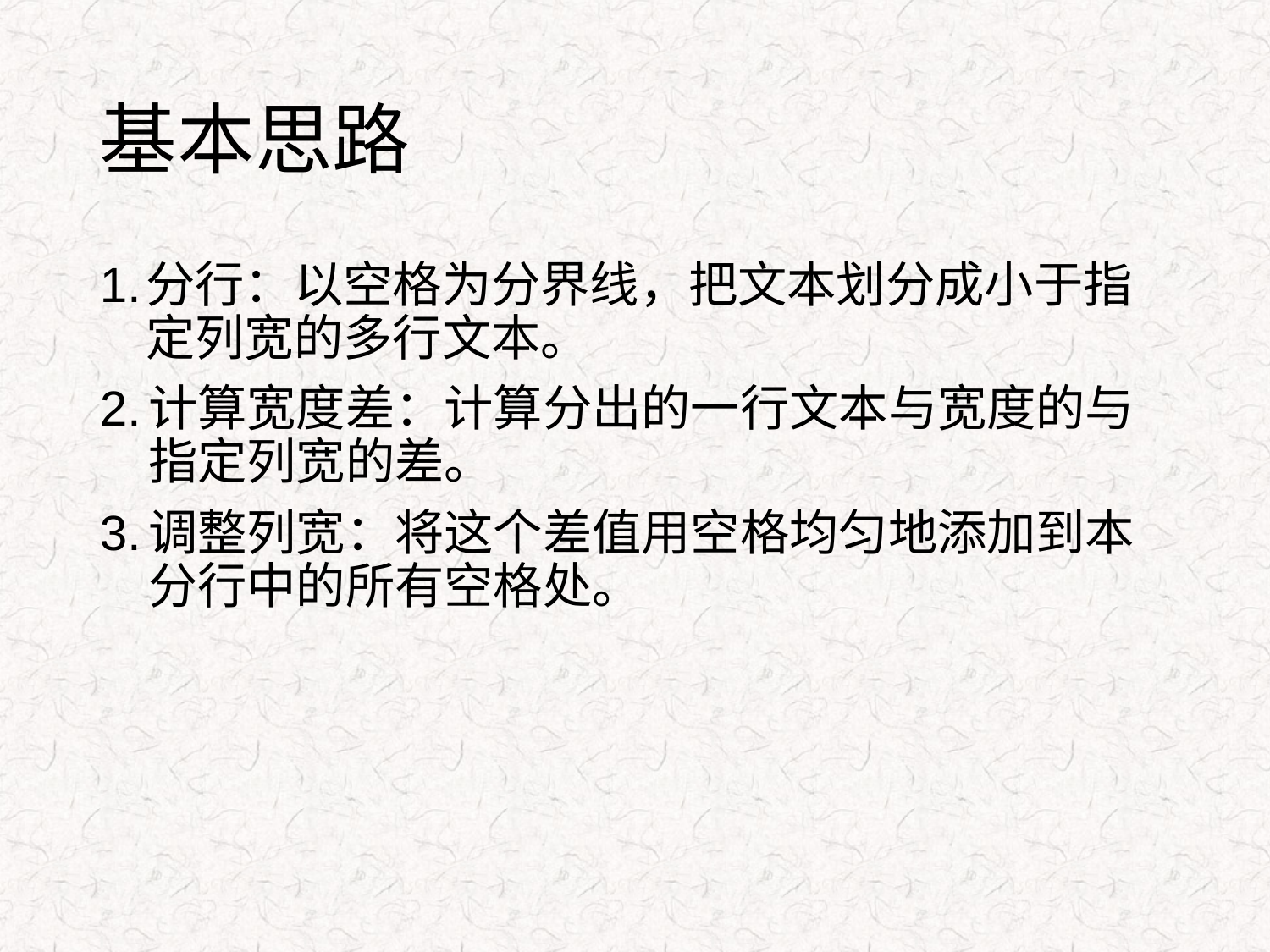

# 基本思路
分行：以空格为分界线，把文本划分成小于指定列宽的多行文本。
计算宽度差：计算分出的一行文本与宽度的与指定列宽的差。
调整列宽：将这个差值用空格均匀地添加到本分行中的所有空格处。